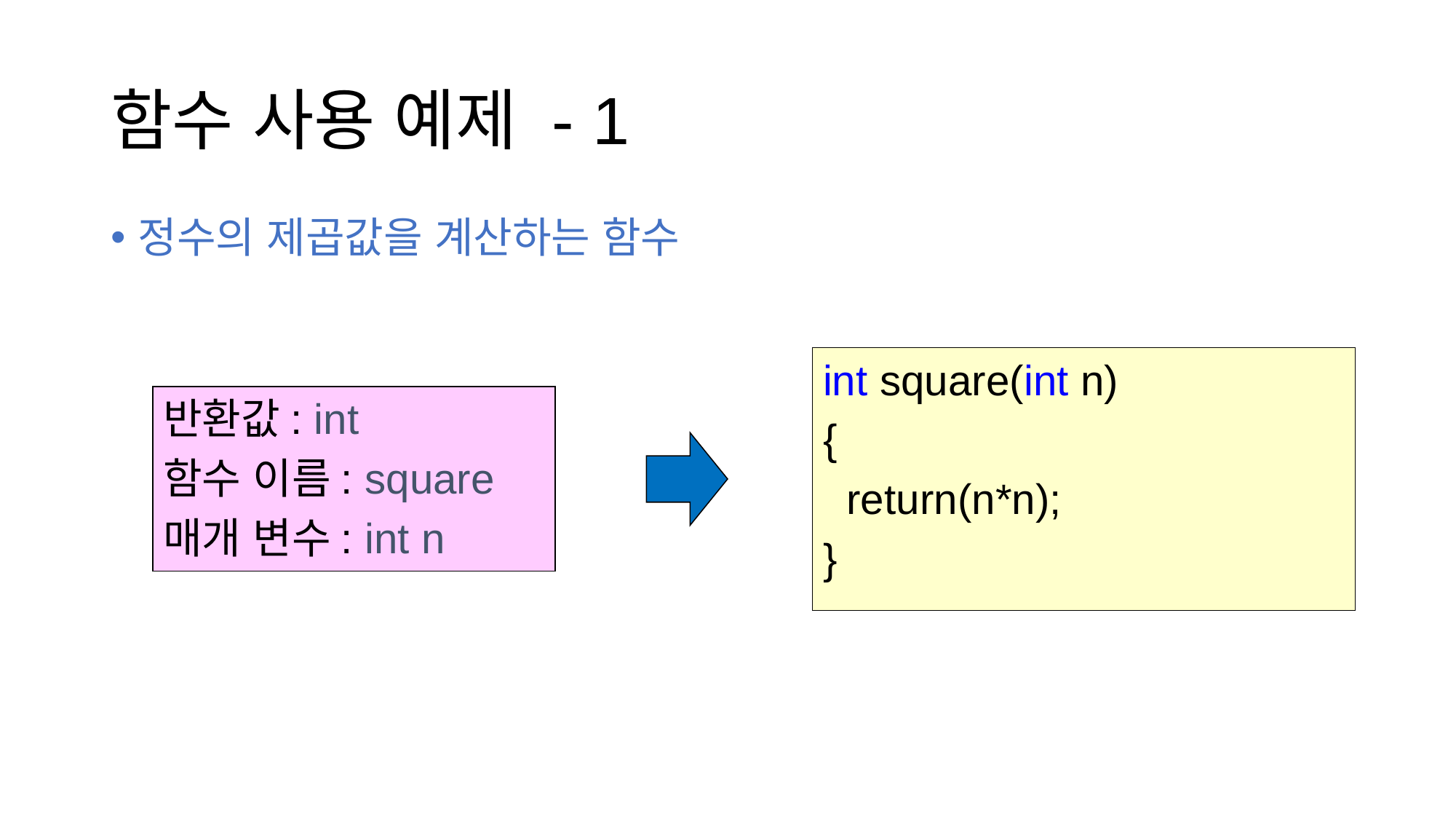

# 함수 사용 예제 - 1
정수의 제곱값을 계산하는 함수
int square(int n)
{
  return(n*n);
}
반환값: int
함수 이름: square
매개 변수: int n